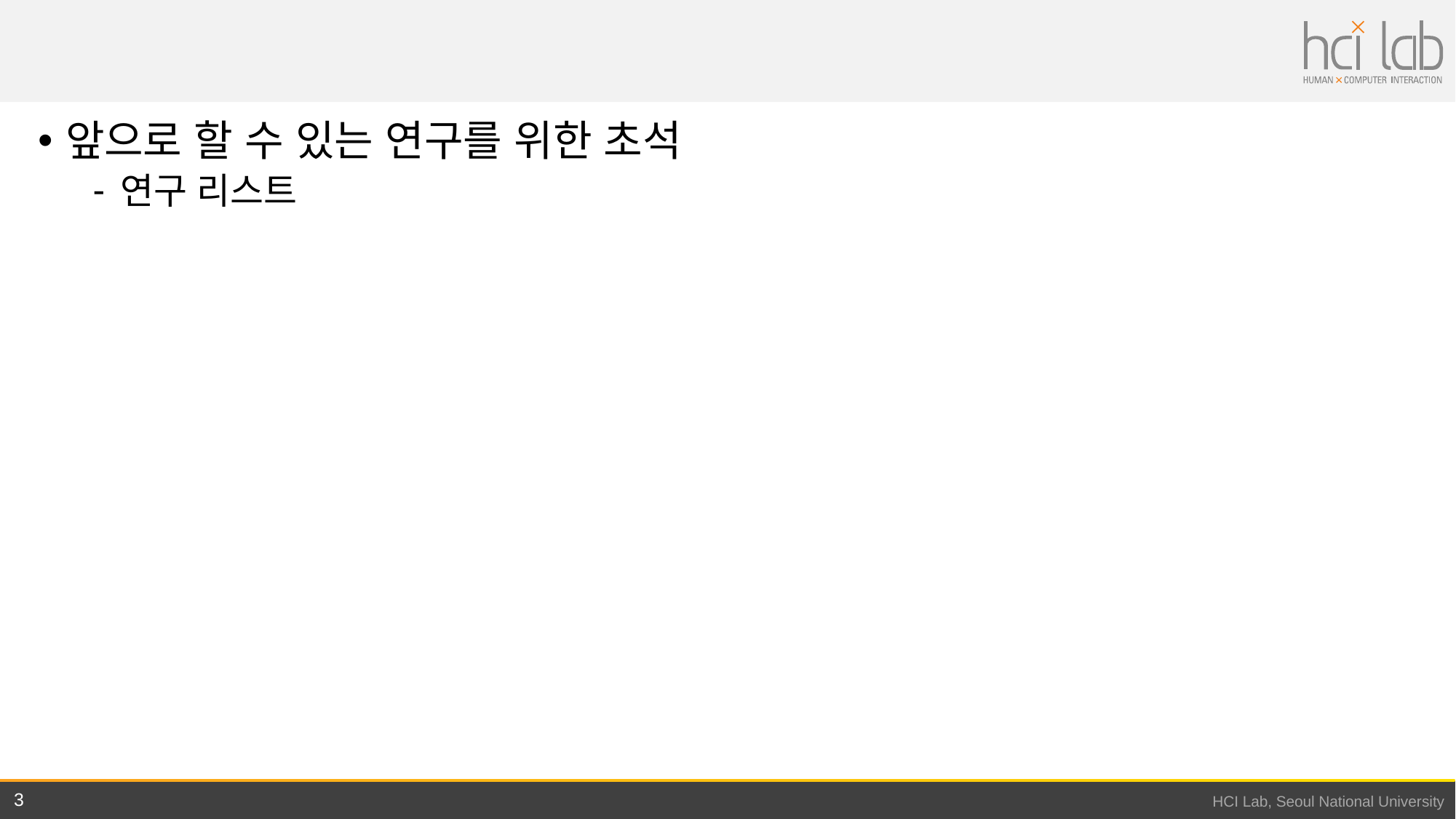

#
앞으로 할 수 있는 연구를 위한 초석
연구 리스트

3